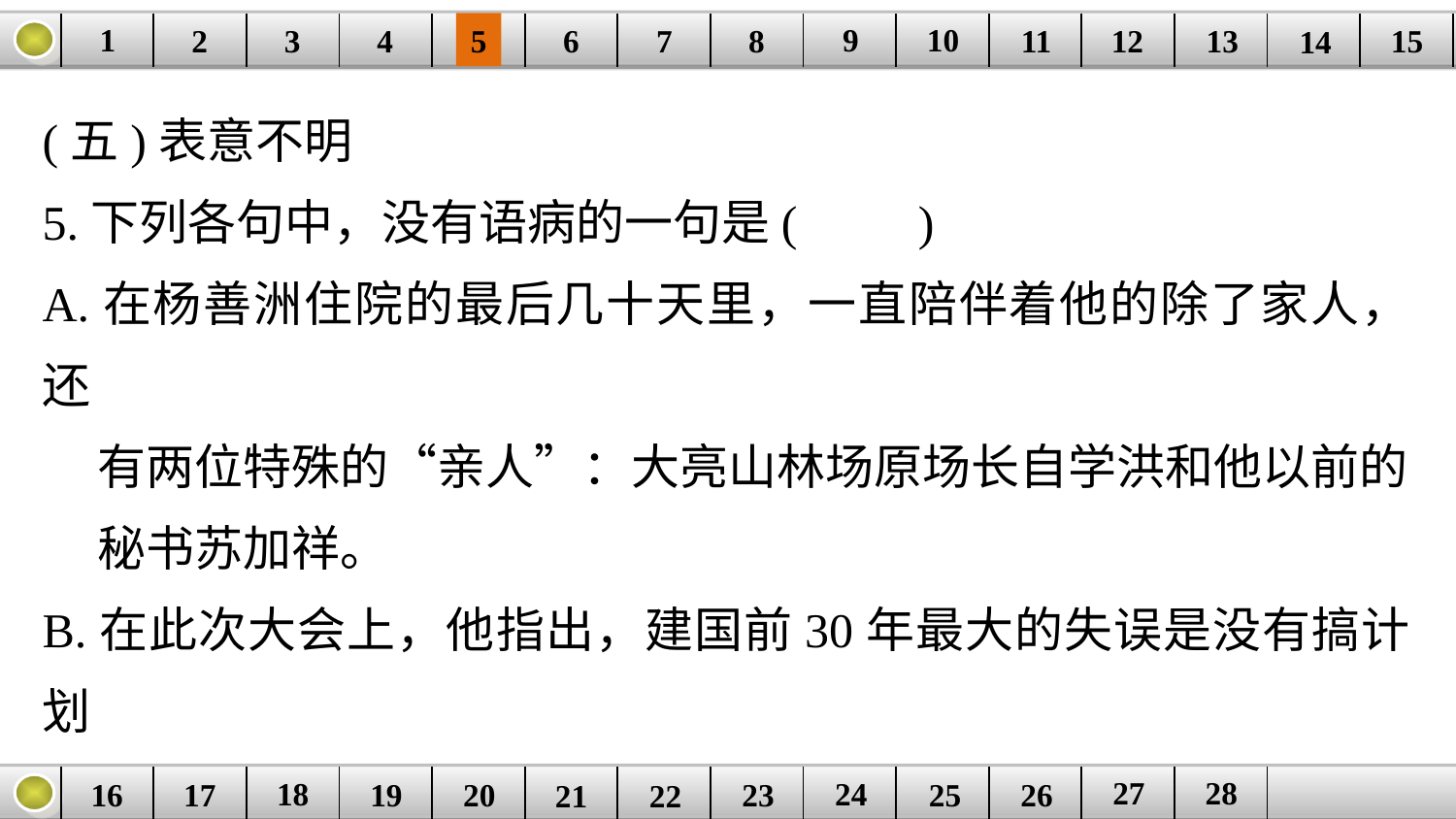

9
10
1
3
4
5
6
8
11
2
12
15
|  |  |  |  |  |  |  |  |  |  |  |  |  |  |  |
| --- | --- | --- | --- | --- | --- | --- | --- | --- | --- | --- | --- | --- | --- | --- |
7
13
14

(五)表意不明
5.下列各句中，没有语病的一句是(　　)
A.在杨善洲住院的最后几十天里，一直陪伴着他的除了家人，还
    有两位特殊的“亲人”：大亮山林场原场长自学洪和他以前的
    秘书苏加祥。
B.在此次大会上，他指出，建国前30年最大的失误是没有搞计划
    生育。许多错误都可以补救和纠正，人一下子多出好几亿，谁
    有本事予以“纠正”呢？

27
28
18
24
16
25
26
|  |  |  |  |  |  |  |  |  |  |  |  |  |
| --- | --- | --- | --- | --- | --- | --- | --- | --- | --- | --- | --- | --- |
23
17
19
20
21
22